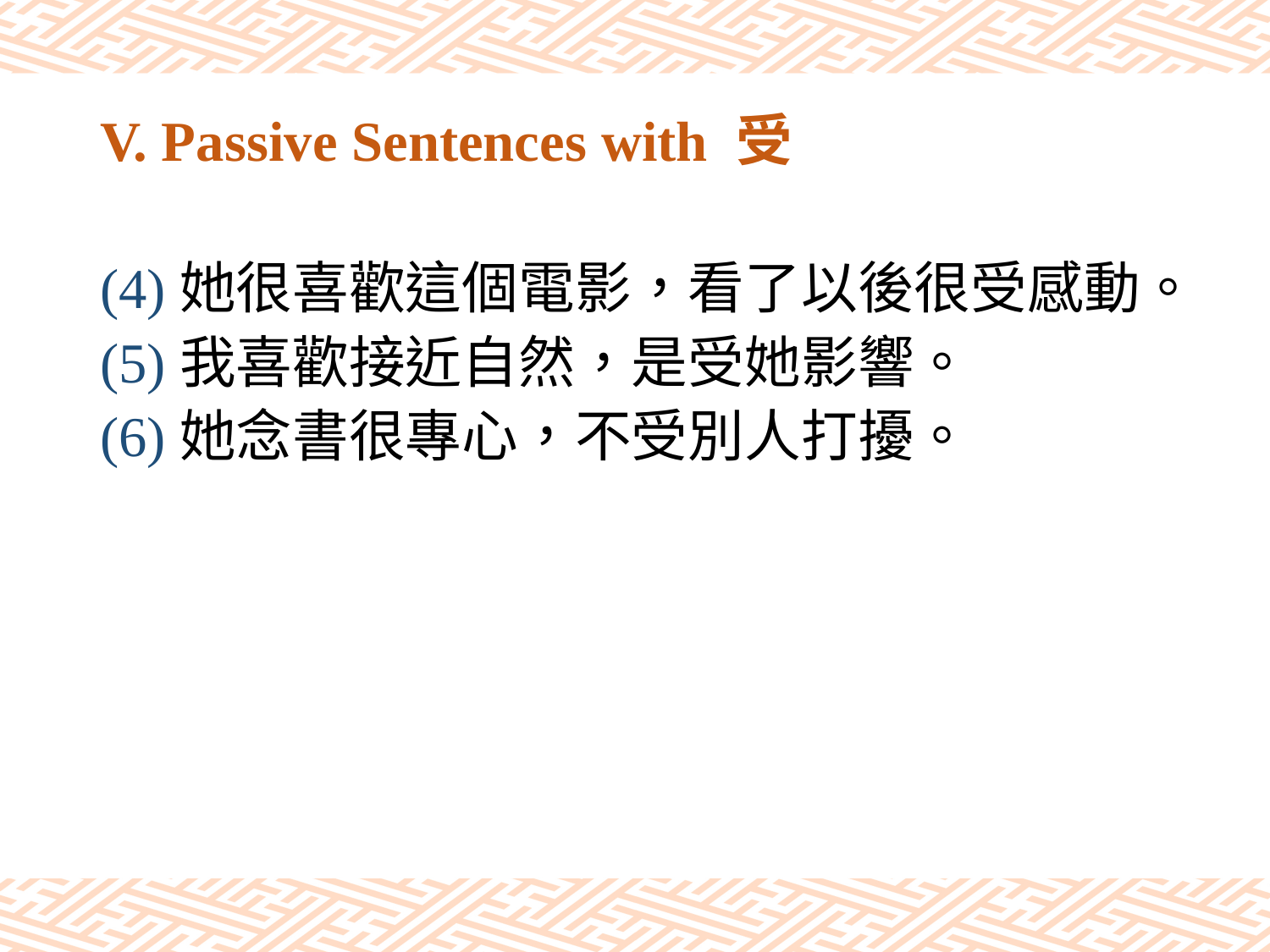

# V. Passive Sentences with 受
(4)她很喜歡這個電影，看了以後很受感動。
(5)我喜歡接近自然，是受她影響。
(6)她念書很專心，不受別人打擾。